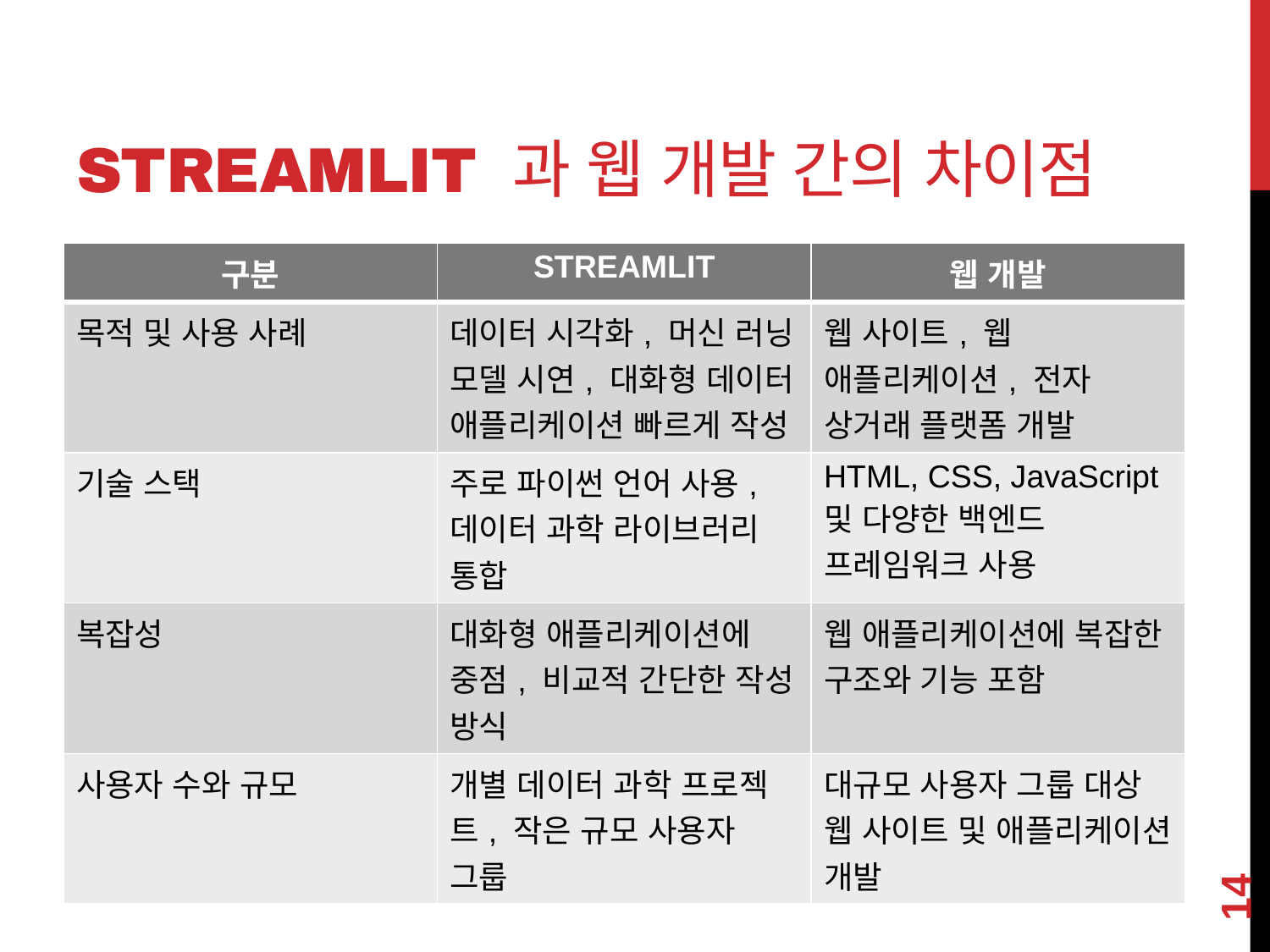

# STREAMLIT 과 웹 개발 간의 차이점
| 구분 | STREAMLIT | 웹 개발 |
| --- | --- | --- |
| 목적 및 사용 사례 | 데이터 시각화, 머신 러닝 모델 시연, 대화형 데이터 애플리케이션 빠르게 작성 | 웹 사이트, 웹 애플리케이션, 전자 상거래 플랫폼 개발 |
| 기술 스택 | 주로 파이썬 언어 사용, 데이터 과학 라이브러리 통합 | HTML, CSS, JavaScript 및 다양한 백엔드 프레임워크 사용 |
| 복잡성 | 대화형 애플리케이션에 중점, 비교적 간단한 작성 방식 | 웹 애플리케이션에 복잡한 구조와 기능 포함 |
| 사용자 수와 규모 | 개별 데이터 과학 프로젝트, 작은 규모 사용자 그룹 | 대규모 사용자 그룹 대상 웹 사이트 및 애플리케이션 개발 |
14